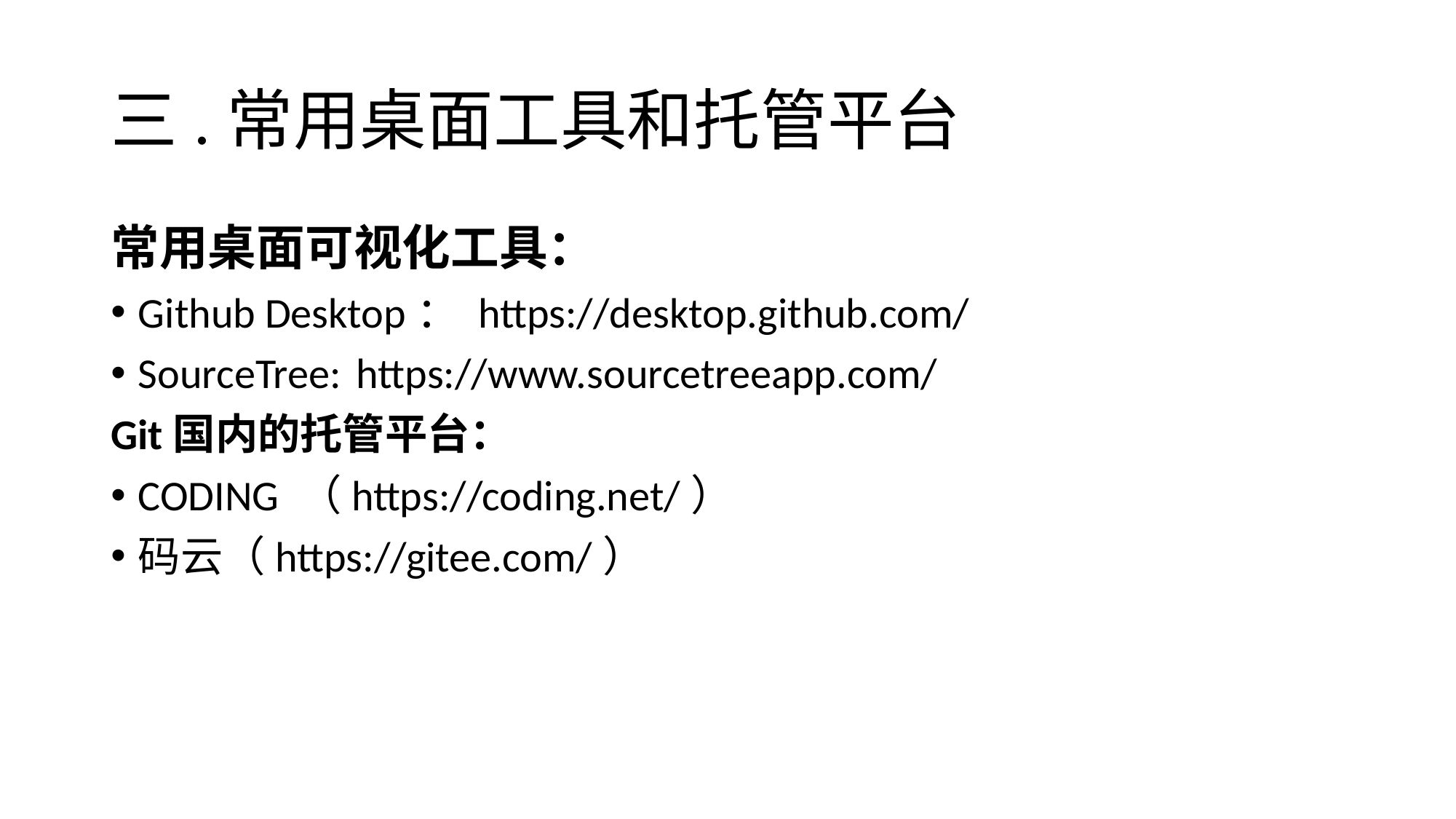

# 三.常用桌面工具和托管平台
常用桌面可视化工具：
Github Desktop： https://desktop.github.com/
SourceTree:	https://www.sourcetreeapp.com/
Git国内的托管平台：
CODING （https://coding.net/）
码云（https://gitee.com/）